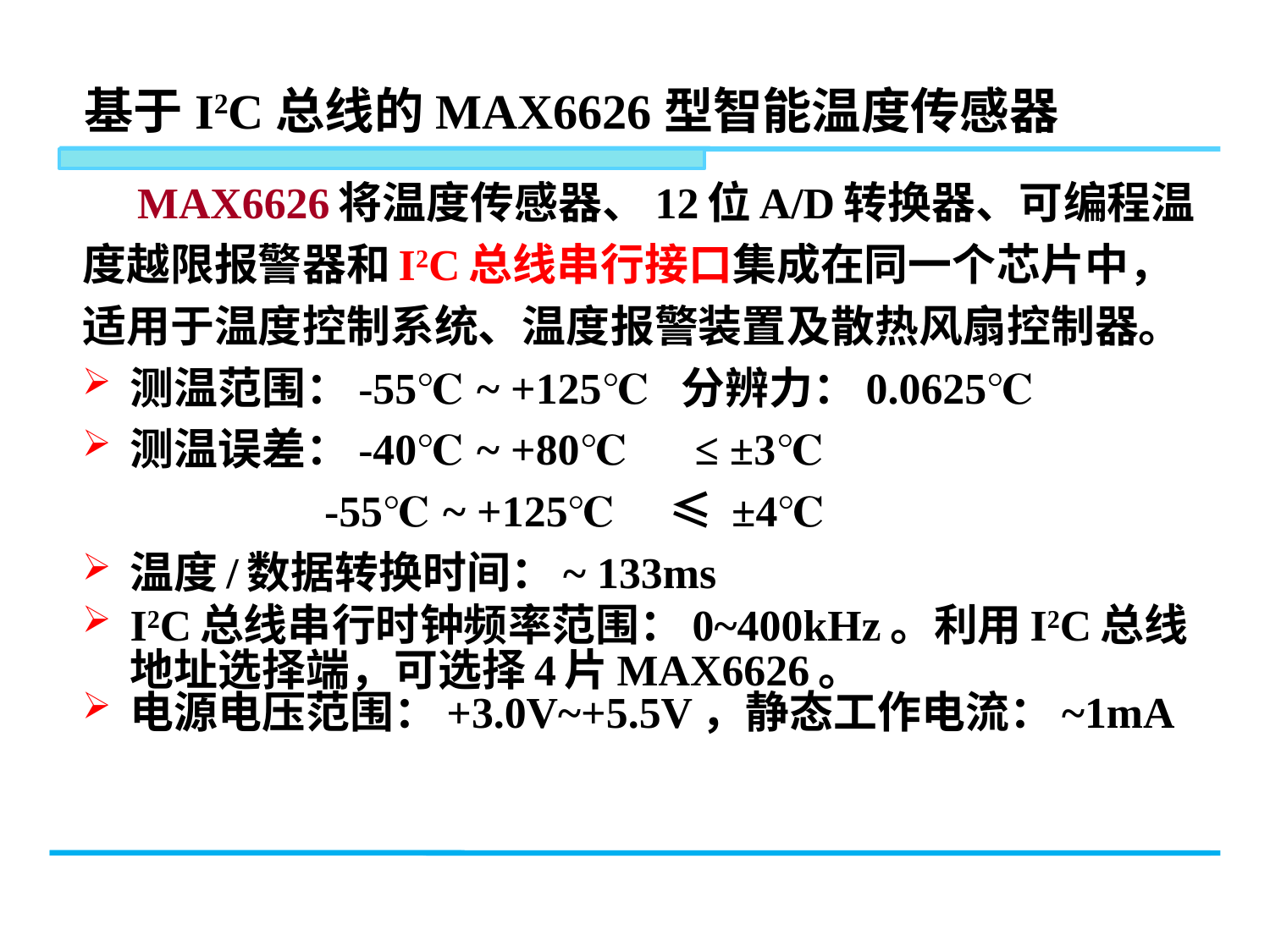

# 基于I2C总线的MAX6626型智能温度传感器
     MAX6626将温度传感器、12位A/D转换器、可编程温
度越限报警器和I2C总线串行接口集成在同一个芯片中，
适用于温度控制系统、温度报警装置及散热风扇控制器。
测温范围：-55℃ ~ +125℃  分辨力：0.0625℃
测温误差：-40℃ ~ +80℃      ≤ ±3℃
                      -55℃ ~ +125℃　≤ ±4℃
温度/数据转换时间：~ 133ms
I2C总线串行时钟频率范围：0~400kHz。利用I2C总线地址选择端，可选择4片MAX6626。
电源电压范围：+3.0V~+5.5V，静态工作电流：~1mA